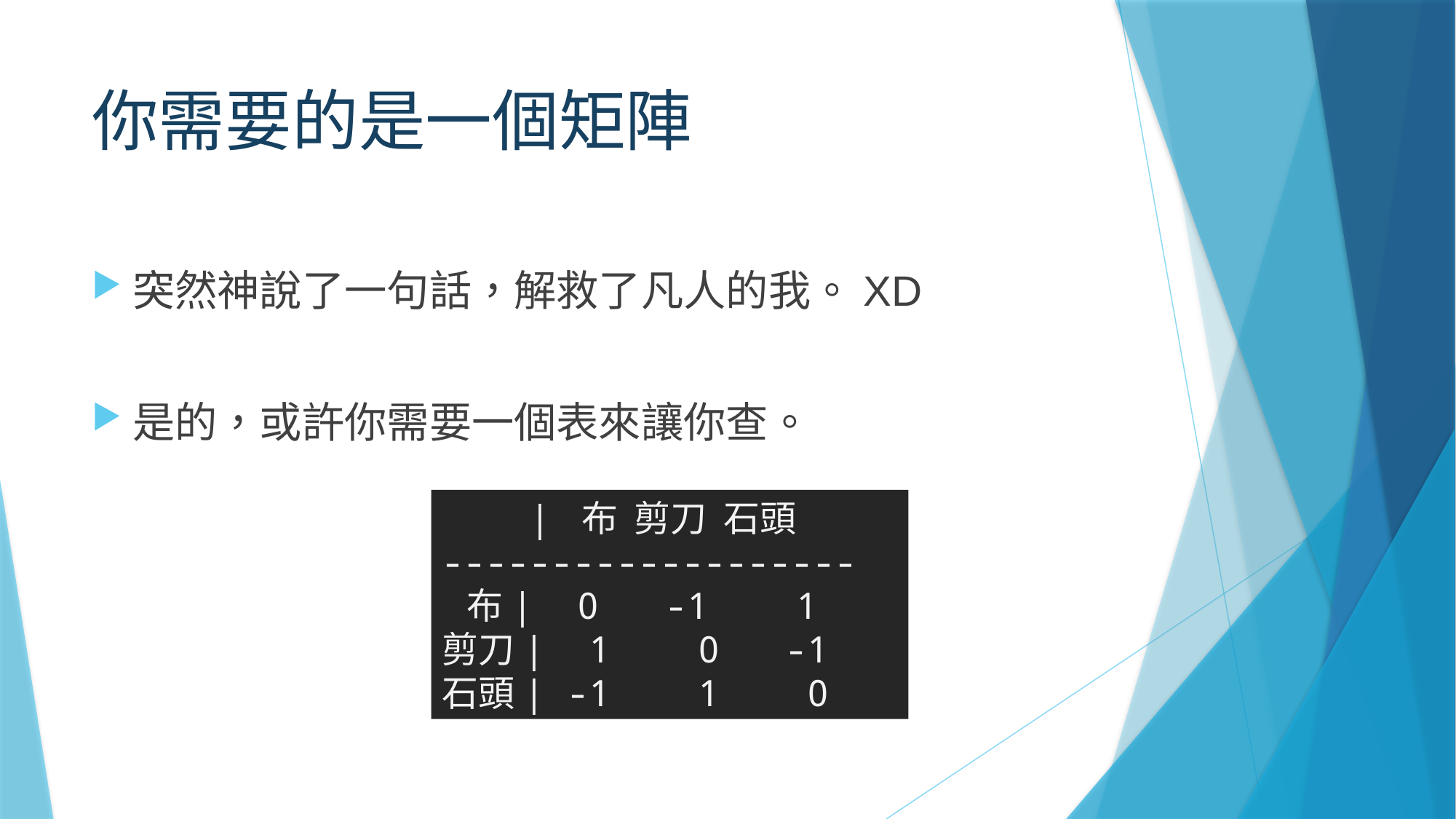

# 你需要的是一個矩陣
突然神說了一句話，解救了凡人的我。XD

是的，或許你需要一個表來讓你查。
    | 布  剪刀  石頭
-------------------
  布|  0   -1    1
剪刀|  1    0   -1
石頭| -1    1    0